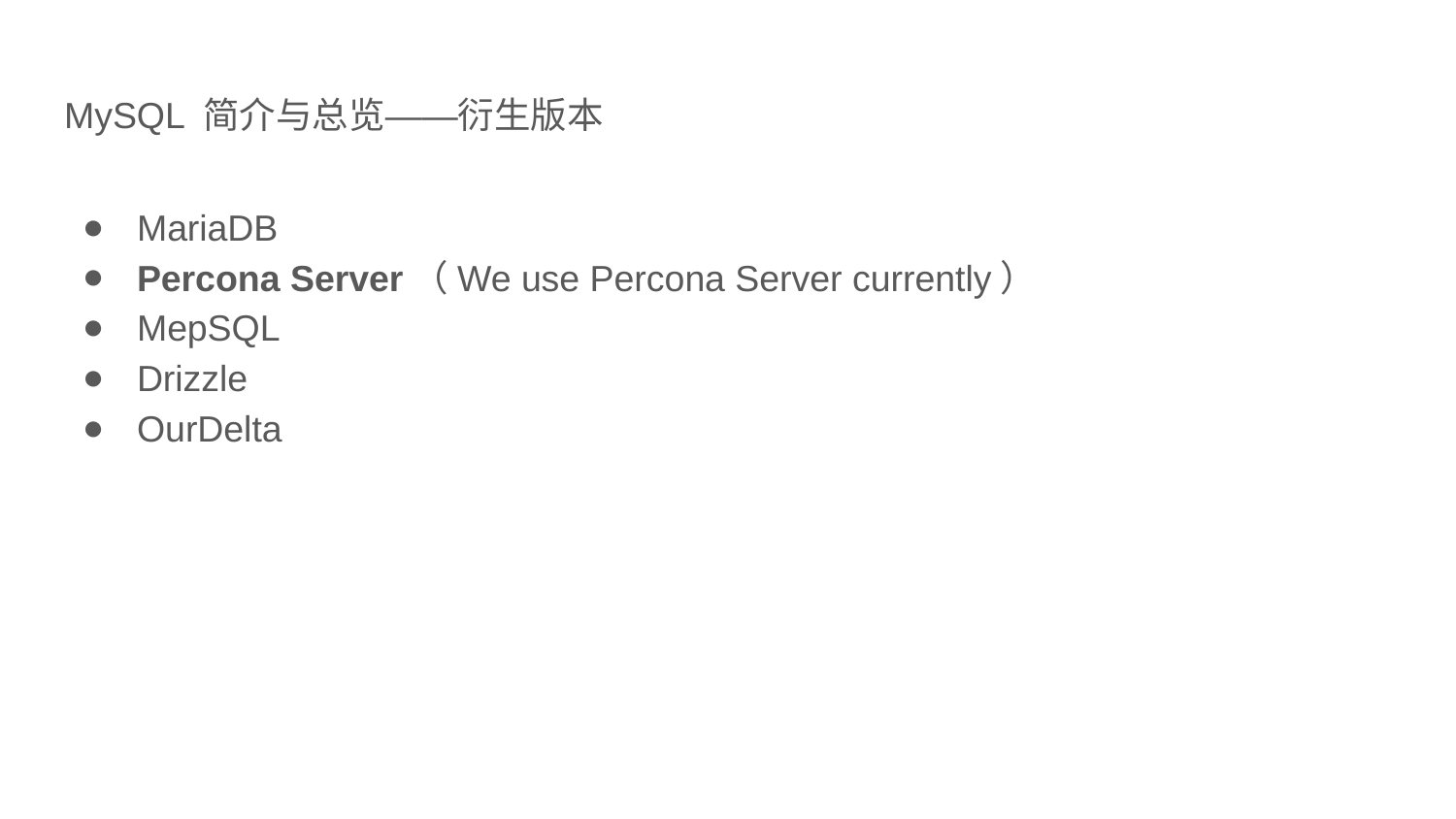

# MySQL 简介与总览——衍生版本
MariaDB
Percona Server（We use Percona Server currently）
MepSQL
Drizzle
OurDelta